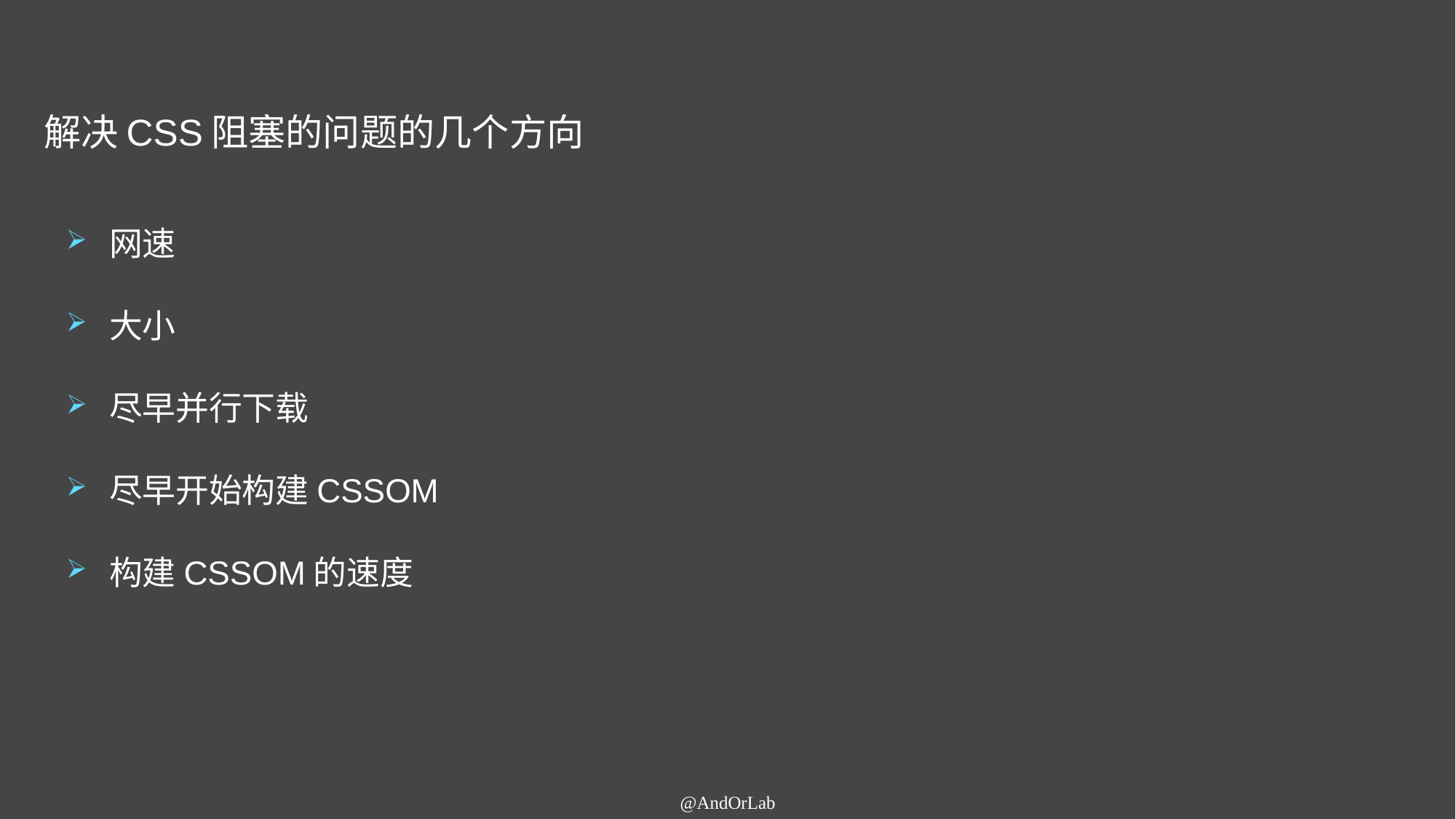

#
解决CSS阻塞的问题的几个方向

 网速

 大小

 尽早并行下载

 尽早开始构建CSSOM

 构建CSSOM的速度
@AndOrLab